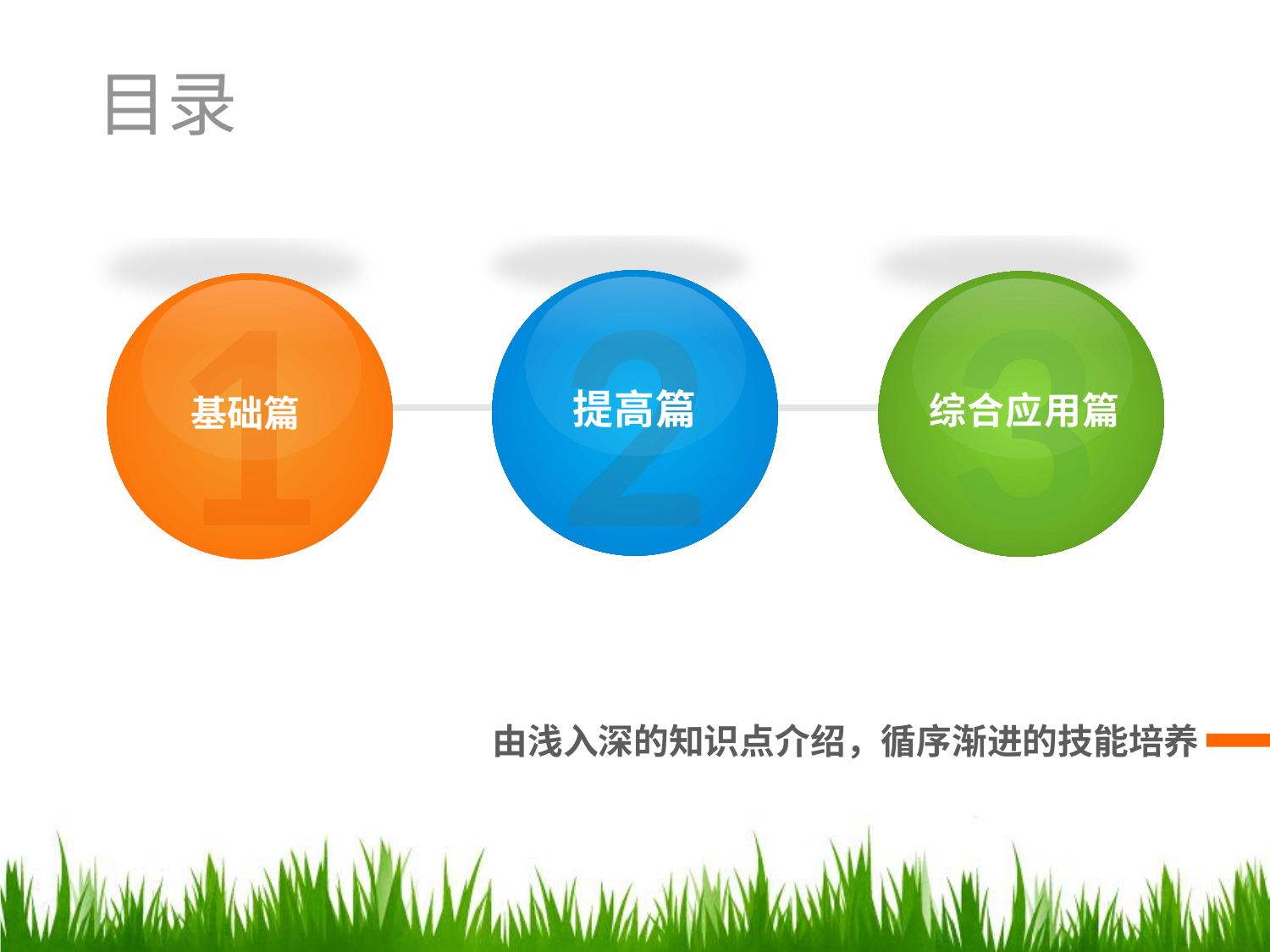

目录
1

基础篇
3

综合应用篇
2

提高篇
由浅入深的知识点介绍，循序渐进的技能培养